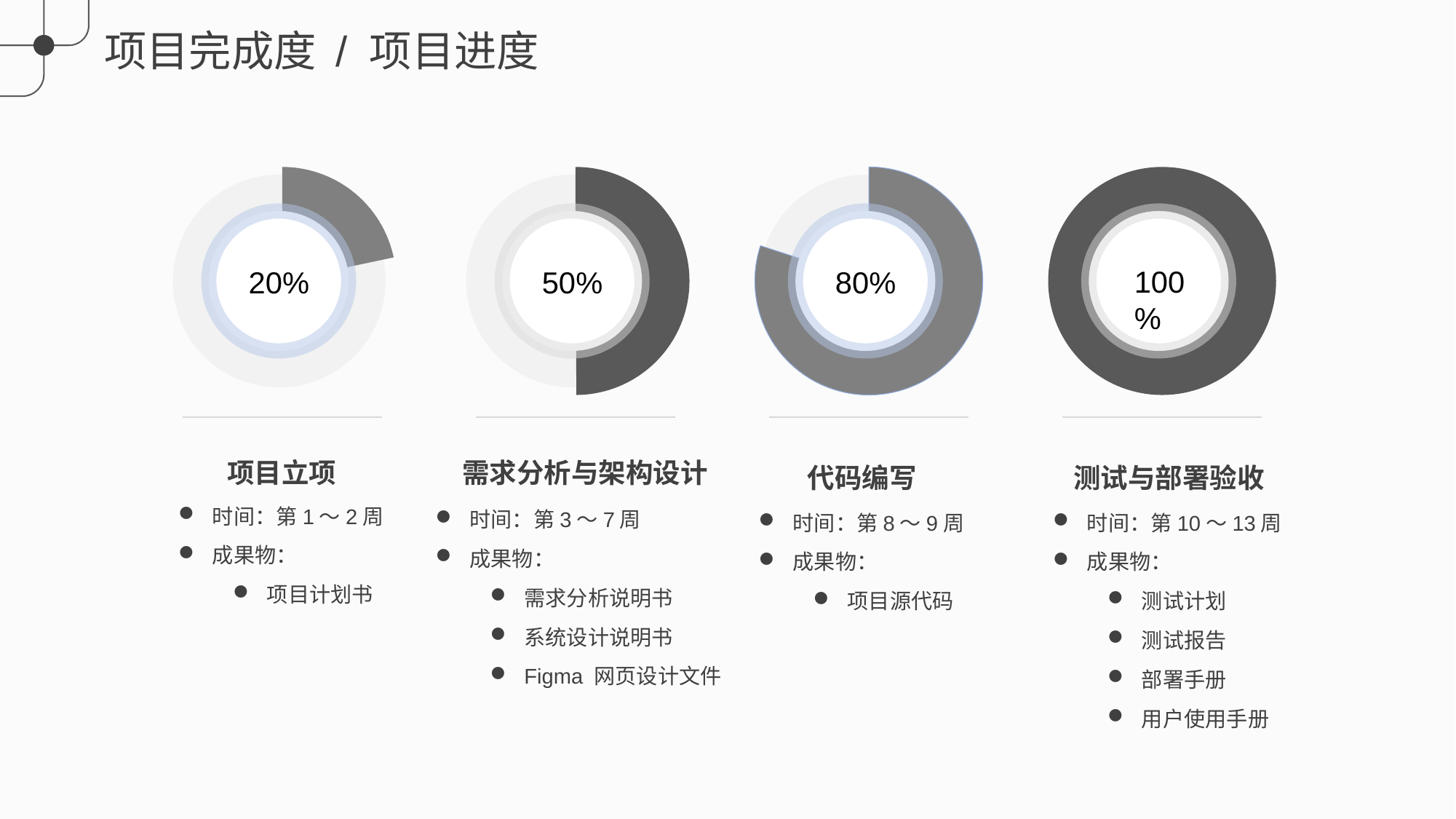

项目完成度 / 项目进度

100%
20%
50%
80%
需求分析与架构设计
时间：第3～7周
成果物：
需求分析说明书
系统设计说明书
Figma 网页设计文件
项目立项
时间：第1～2周
成果物：
项目计划书
代码编写
时间：第8～9周
成果物：
项目源代码
测试与部署验收
时间：第10～13周
成果物：
测试计划
测试报告
部署手册
用户使用手册